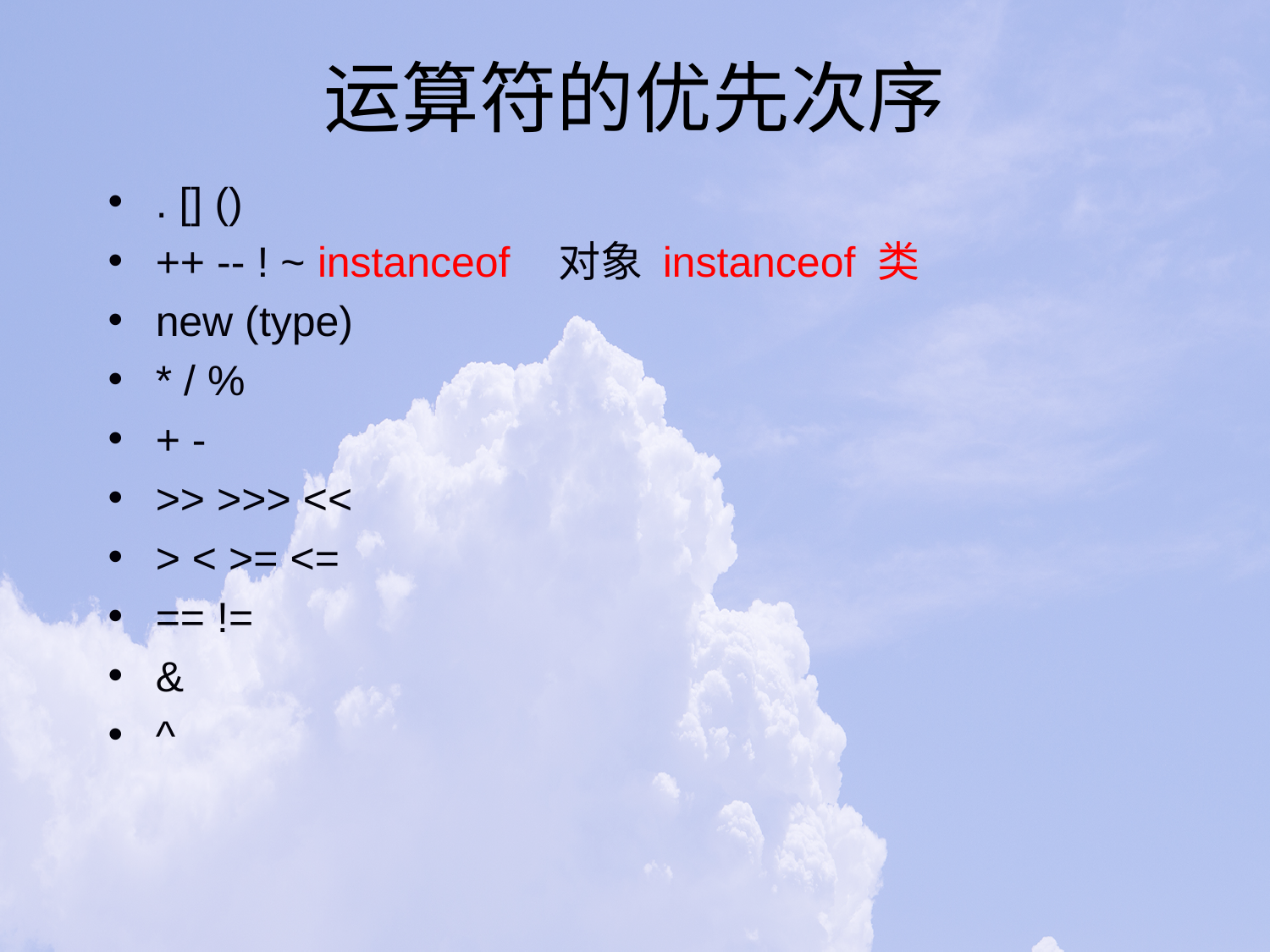

# 运算符的优先次序
. [] ()
++ -- ! ~ instanceof	 对象 instanceof 类
new (type)
* / %
+ -
>> >>> <<
> < >= <=
== !=
&
^